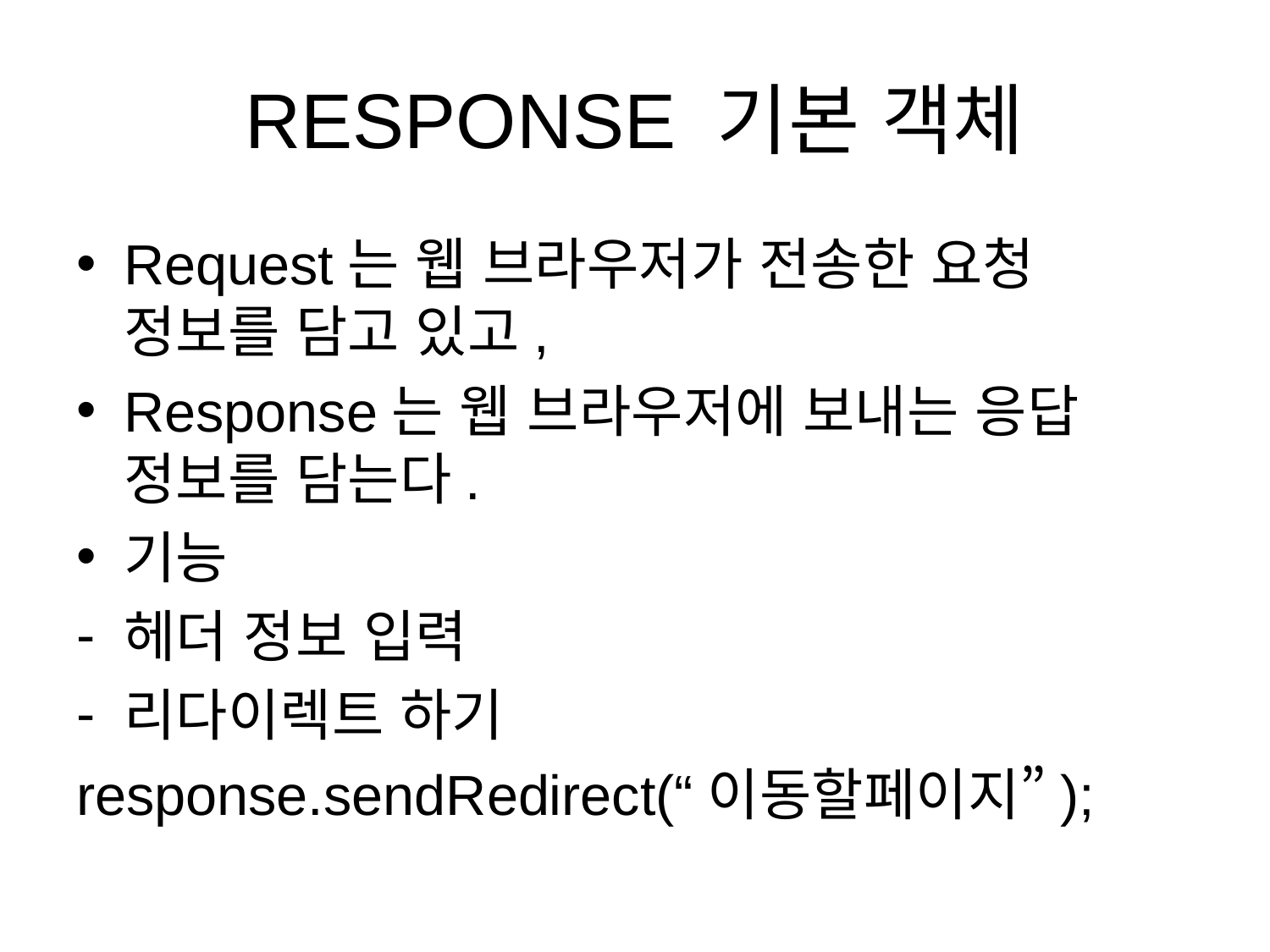

# RESPONSE 기본 객체
Request는 웹 브라우저가 전송한 요청 정보를 담고 있고,
Response는 웹 브라우저에 보내는 응답 정보를 담는다.
기능
헤더 정보 입력
리다이렉트 하기
response.sendRedirect(“이동할페이지”);